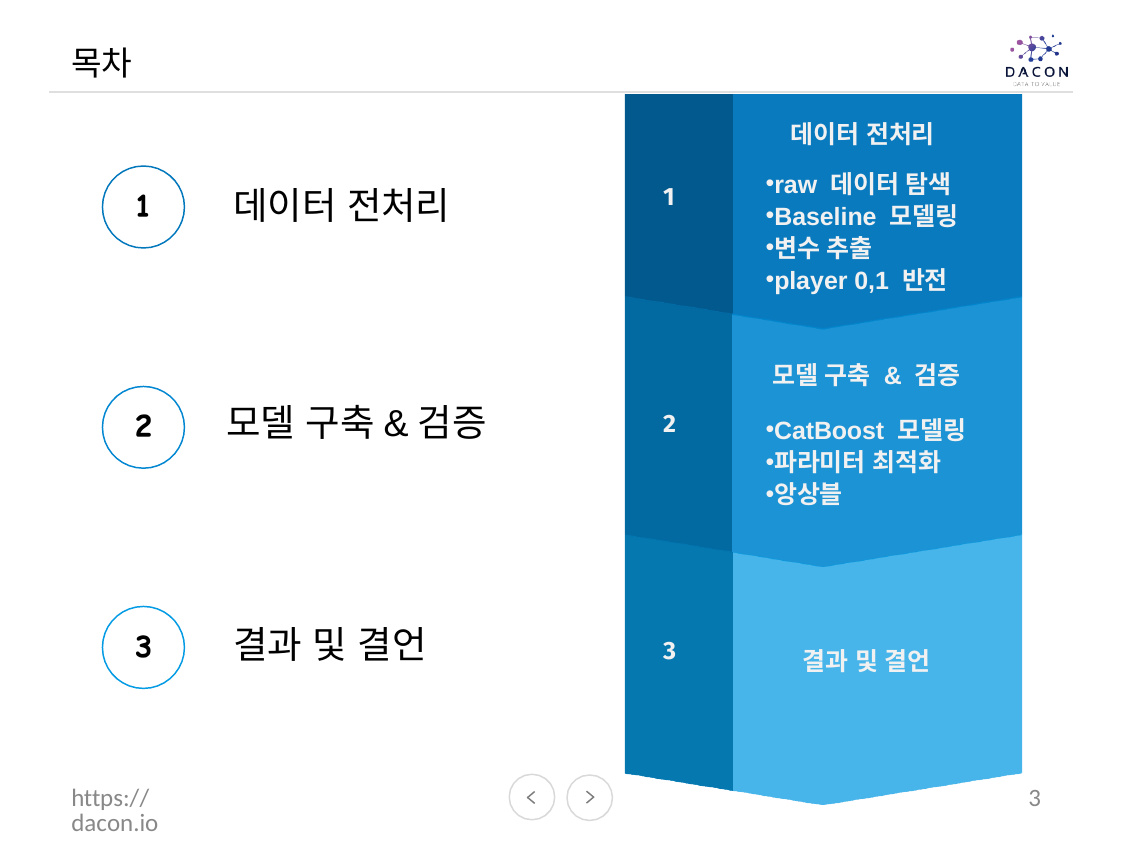

목차

데이터 전처리
한계

raw 데이터 탐색
Baseline 모델링
변수 추출
player 0,1 반전
데이터 전처리
    1
1
모델 구축 & 검증

모델 구축&검증
    2
2
CatBoost 모델링
파라미터 최적화
앙상블

결과 및 결언

3
    3
결과 및 결언
https://dacon.io
3